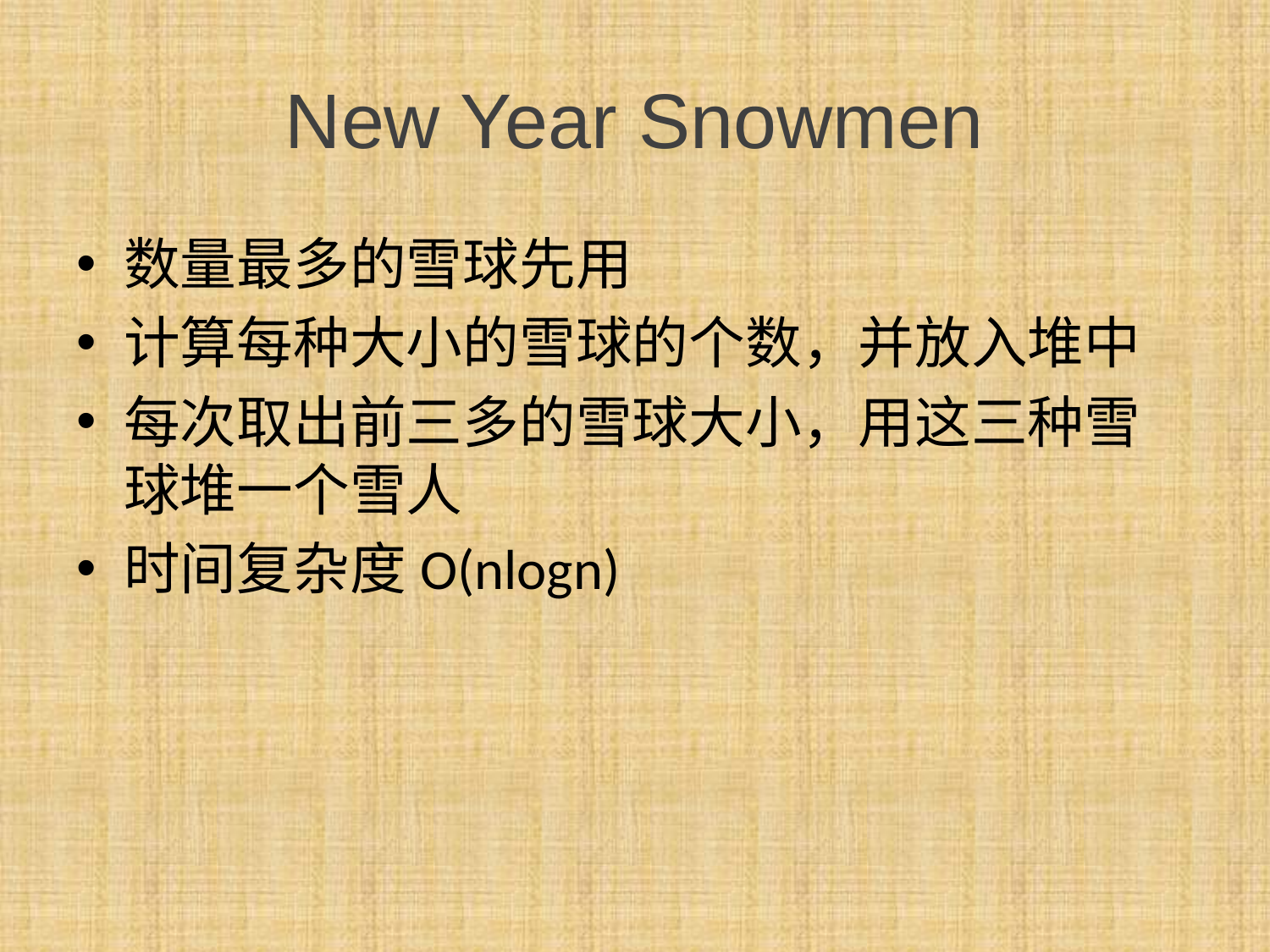

# New Year Snowmen
数量最多的雪球先用
计算每种大小的雪球的个数，并放入堆中
每次取出前三多的雪球大小，用这三种雪球堆一个雪人
时间复杂度O(nlogn)